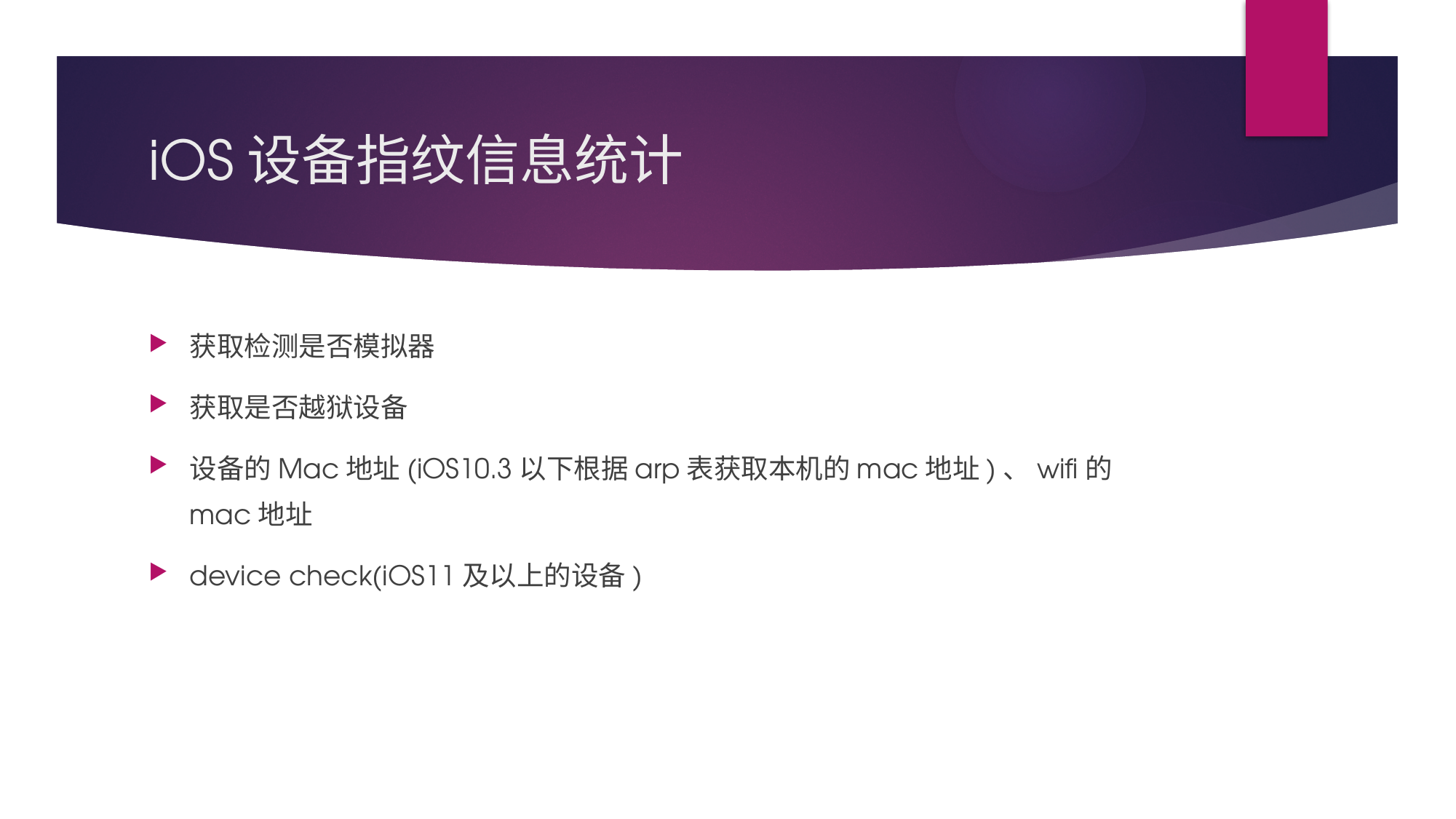

# iOS设备指纹信息统计
获取检测是否模拟器
获取是否越狱设备
设备的Mac地址(iOS10.3以下根据arp表获取本机的mac地址)、wifi的mac地址
device check(iOS11及以上的设备)